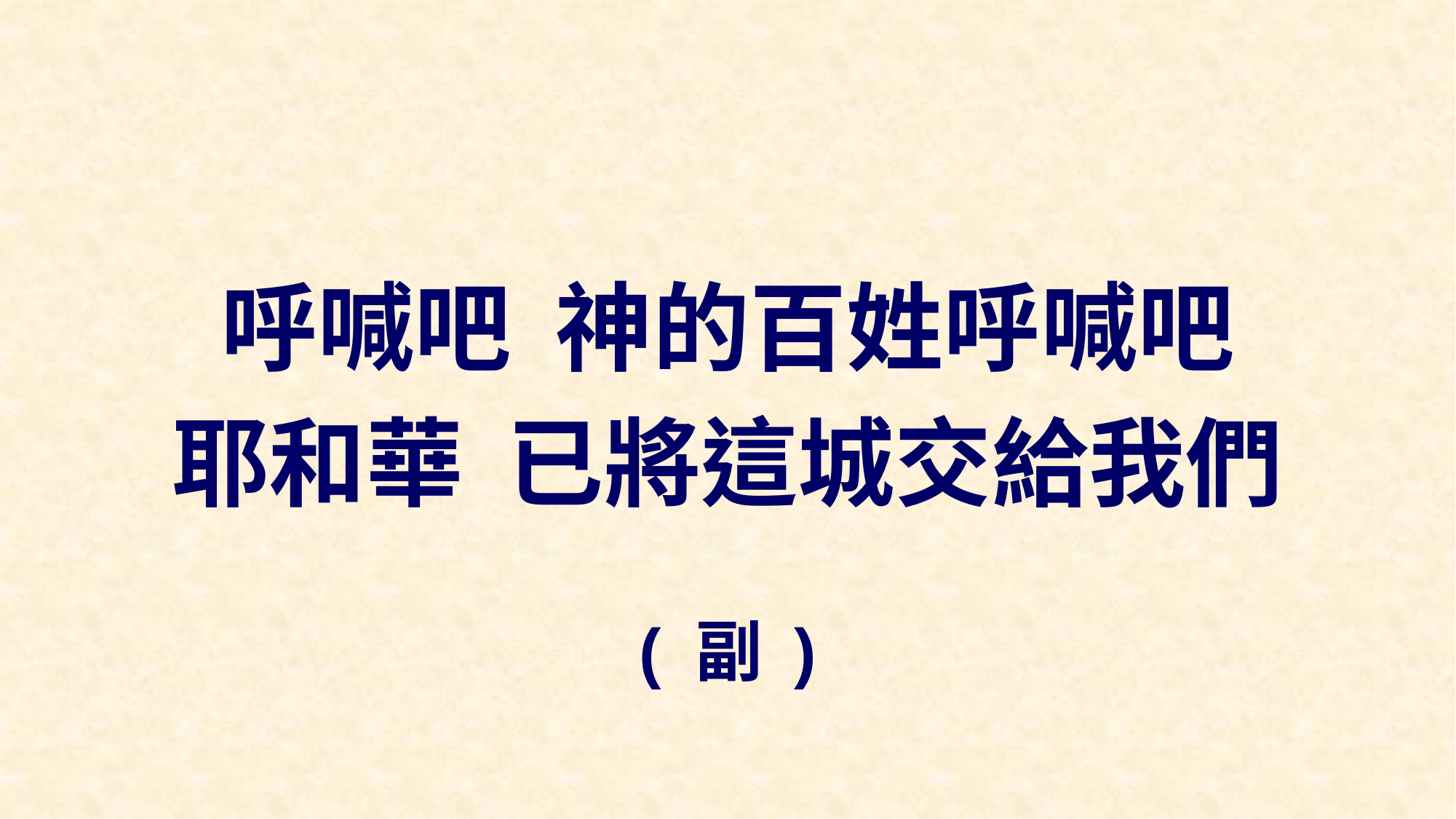

呼喊吧  神的百姓呼喊吧
耶和華  已將這城交給我們
( 副 )